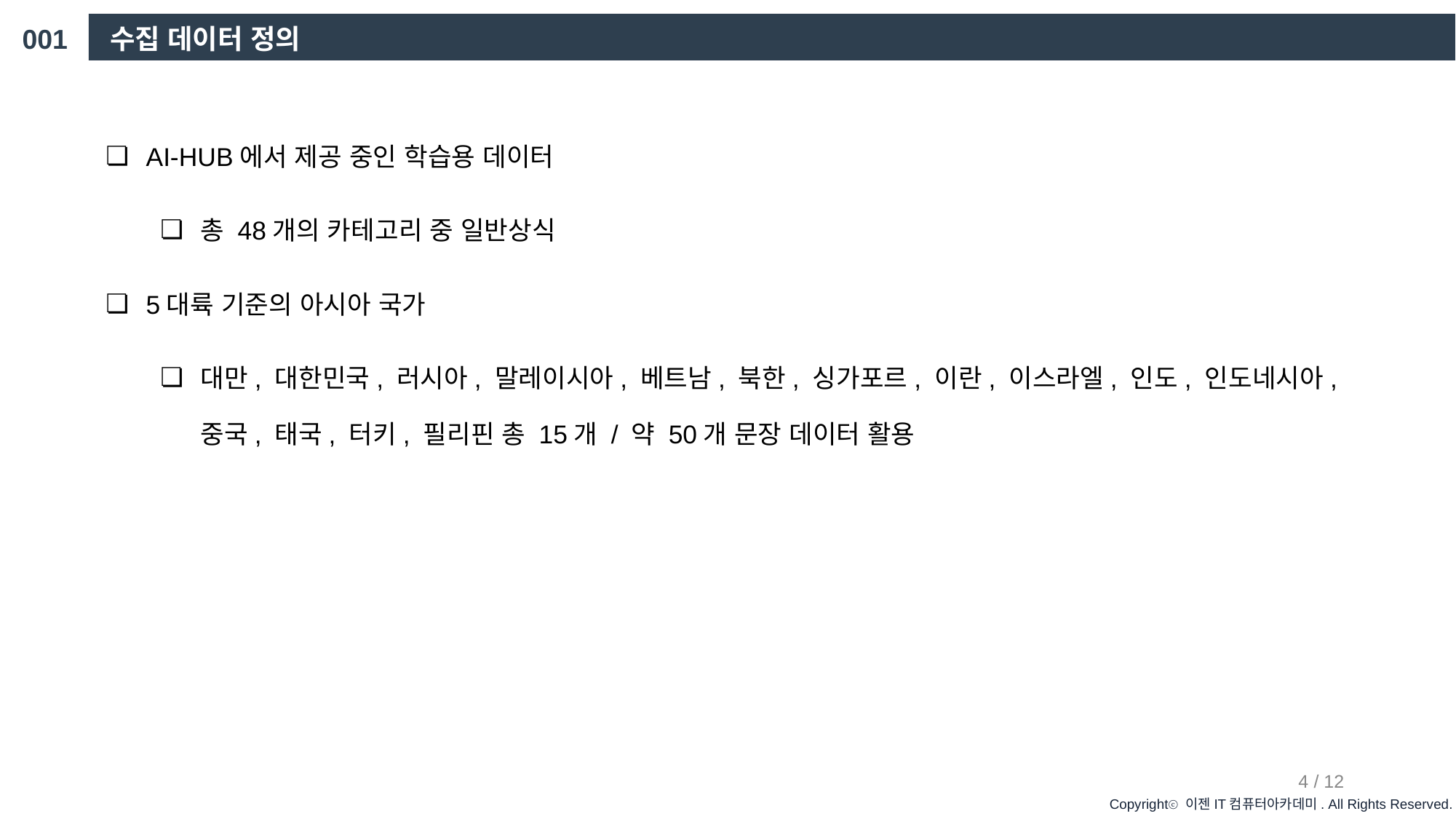

001
수집 데이터 정의
AI-HUB에서 제공 중인 학습용 데이터
총 48개의 카테고리 중 일반상식
5대륙 기준의 아시아 국가
대만, 대한민국, 러시아, 말레이시아, 베트남, 북한, 싱가포르, 이란, 이스라엘, 인도, 인도네시아, 중국, 태국, 터키, 필리핀 총 15개 / 약 50개 문장 데이터 활용
4 / 12